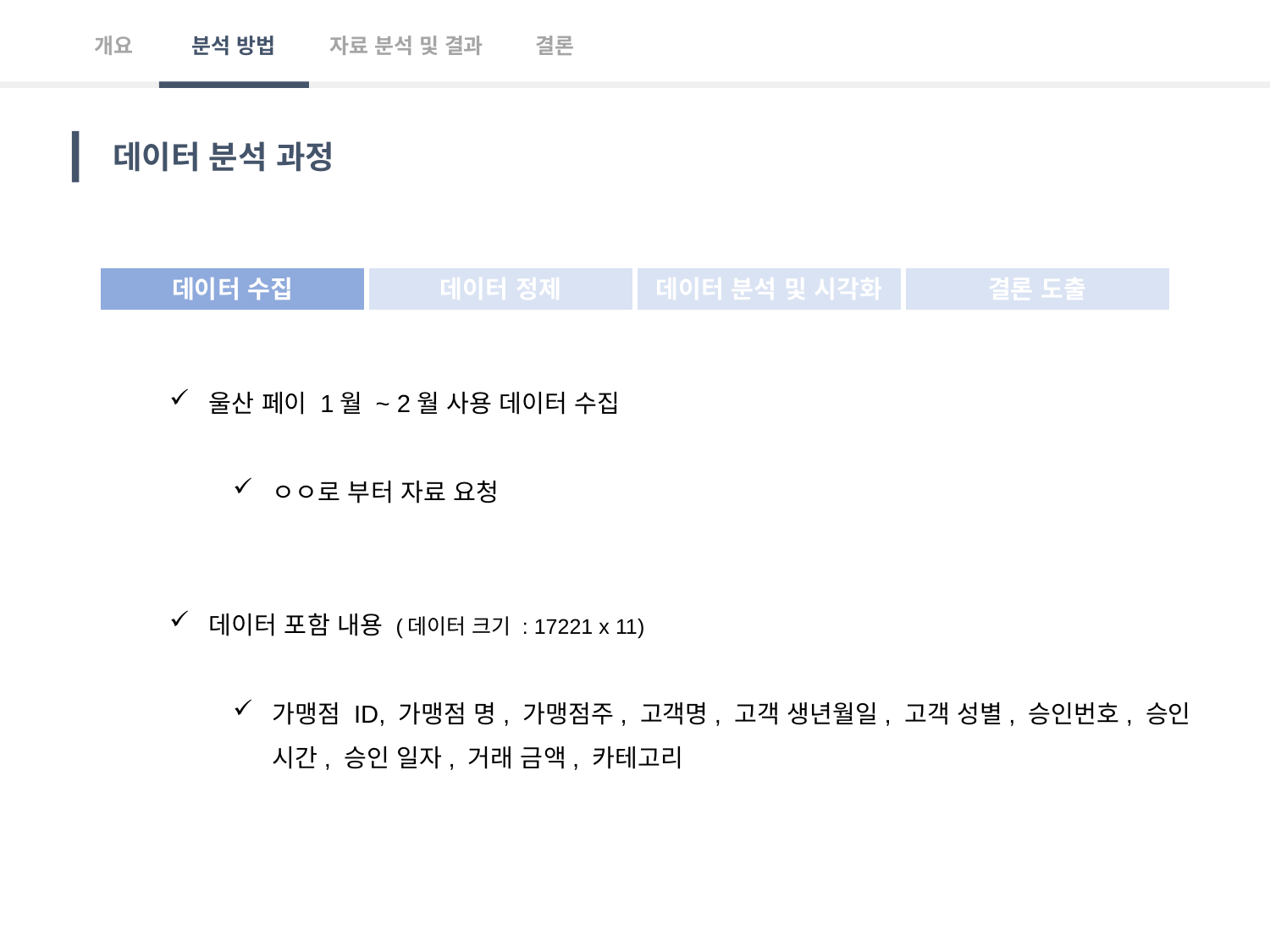

개요
분석 방법
자료 분석 및 결과
결론

데이터 분석 과정
데이터 수집
데이터 정제
데이터 분석 및 시각화
결론 도출
울산 페이 1월 ~ 2월 사용 데이터 수집

ㅇㅇ로 부터 자료 요청

데이터 포함 내용 (데이터 크기 : 17221 x 11)

가맹점 ID, 가맹점 명, 가맹점주, 고객명, 고객 생년월일, 고객 성별, 승인번호, 승인 시간, 승인 일자, 거래 금액, 카테고리